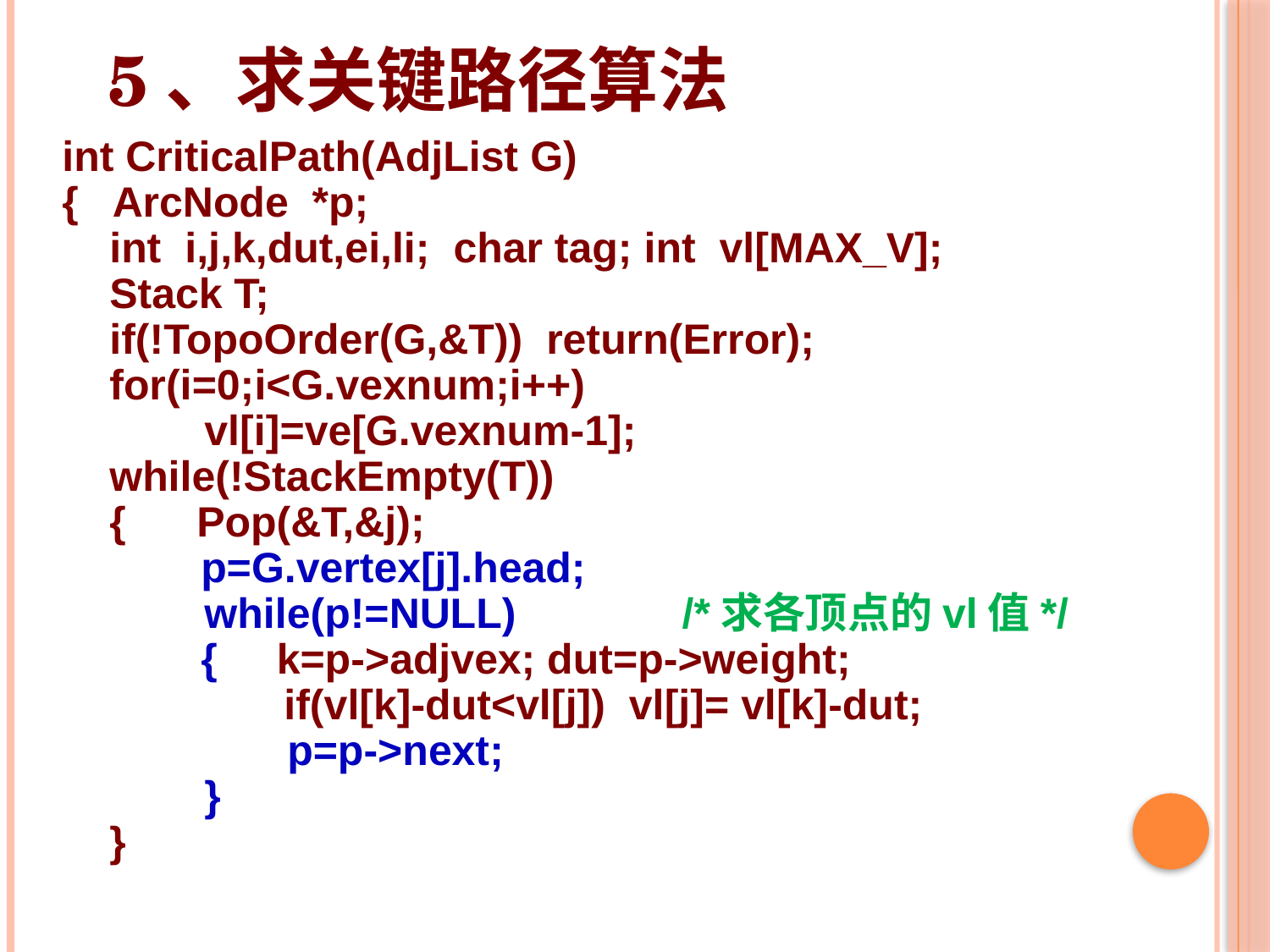

# 5、求关键路径算法
int CriticalPath(AdjList G)
{   ArcNode  *p;
    int  i,j,k,dut,ei,li;  char tag; int  vl[MAX_V];
    Stack T;
    if(!TopoOrder(G,&T))  return(Error);
    for(i=0;i<G.vexnum;i++)
            vl[i]=ve[G.vexnum-1];
    while(!StackEmpty(T))
    {      Pop(&T,&j);
	 p=G.vertex[j].head;
            while(p!=NULL)              /*求各顶点的vl值*/
	 {     k=p->adjvex; dut=p->weight;
	        if(vl[k]-dut<vl[j])  vl[j]= vl[k]-dut;
                   p=p->next;
            }
    }